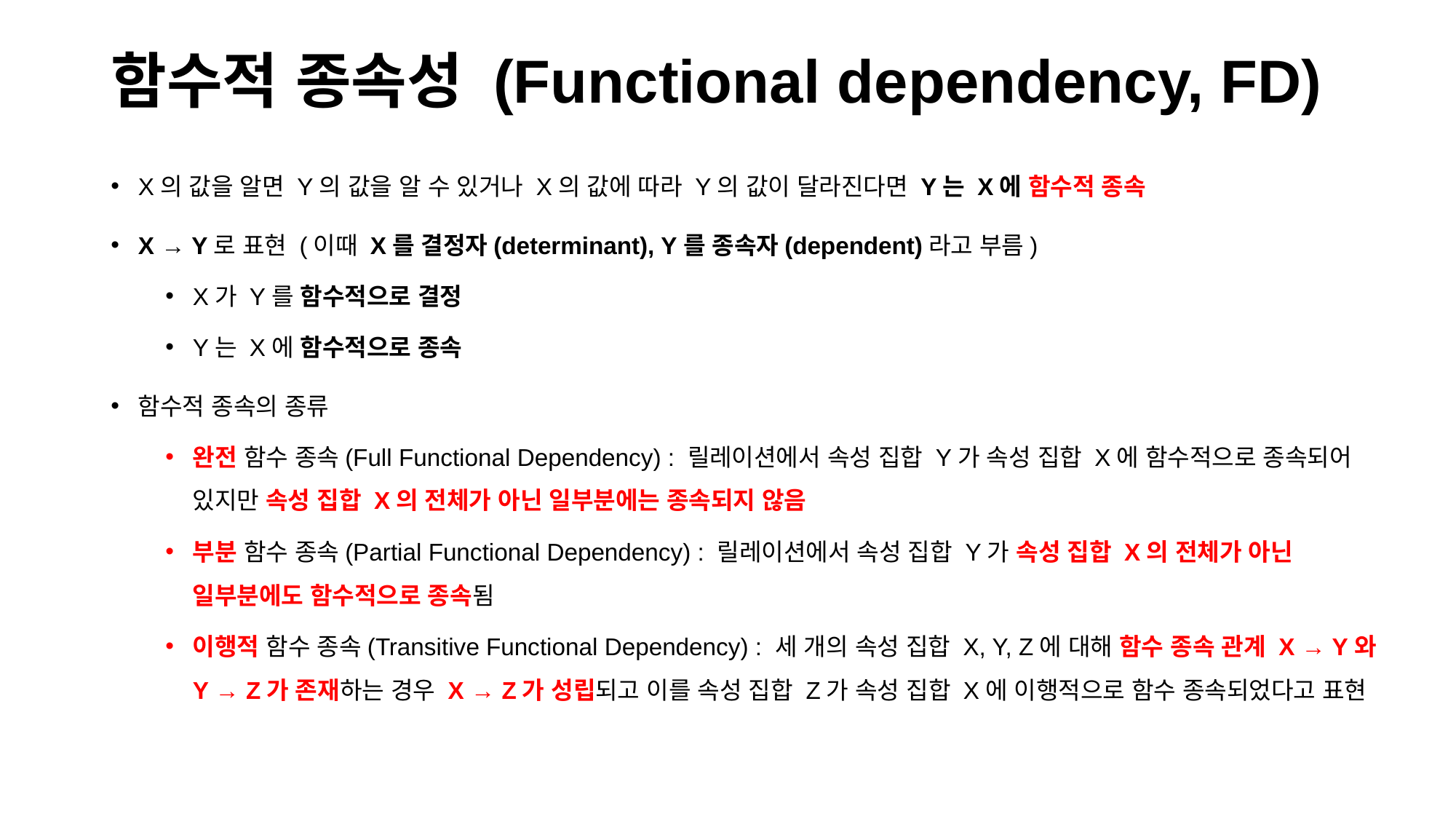

# 함수적 종속성 (Functional dependency, FD)
X의 값을 알면 Y의 값을 알 수 있거나 X의 값에 따라 Y의 값이 달라진다면 Y는 X에 함수적 종속
X → Y로 표현 (이때 X를 결정자(determinant), Y를 종속자(dependent)라고 부름)
X가 Y를 함수적으로 결정
Y는 X에 함수적으로 종속
함수적 종속의 종류
완전 함수 종속(Full Functional Dependency) : 릴레이션에서 속성 집합 Y가 속성 집합 X에 함수적으로 종속되어 있지만 속성 집합 X의 전체가 아닌 일부분에는 종속되지 않음
부분 함수 종속(Partial Functional Dependency) : 릴레이션에서 속성 집합 Y가 속성 집합 X의 전체가 아닌 일부분에도 함수적으로 종속됨
이행적 함수 종속(Transitive Functional Dependency) : 세 개의 속성 집합 X, Y, Z에 대해 함수 종속 관계 X → Y와 Y → Z가 존재하는 경우 X → Z가 성립되고 이를 속성 집합 Z가 속성 집합 X에 이행적으로 함수 종속되었다고 표현